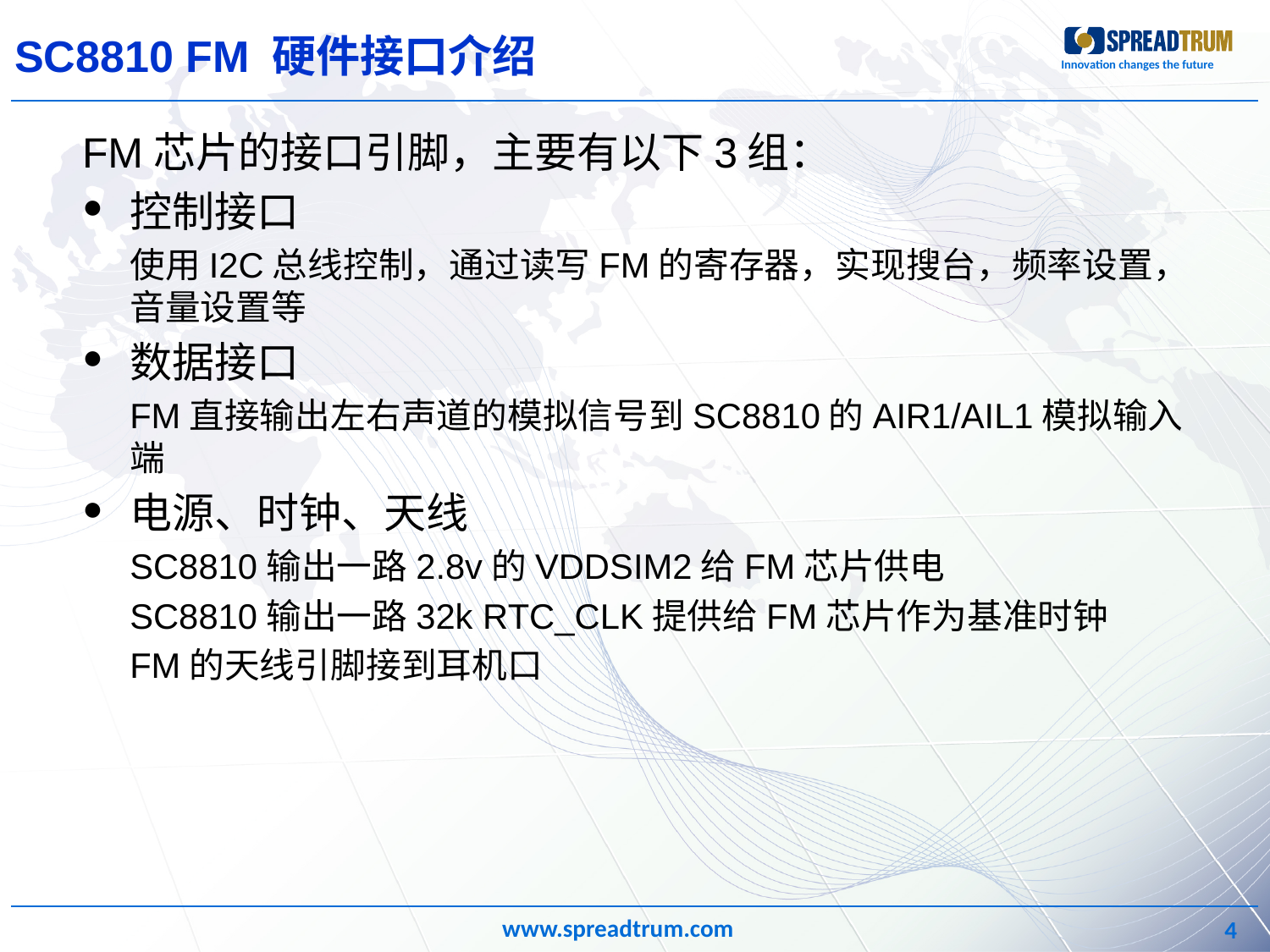

# SC8810 FM 硬件接口介绍
FM芯片的接口引脚，主要有以下3组：
控制接口
	使用I2C总线控制，通过读写FM的寄存器，实现搜台，频率设置，音量设置等
数据接口
	FM直接输出左右声道的模拟信号到SC8810的AIR1/AIL1模拟输入端
电源、时钟、天线
	SC8810输出一路2.8v的VDDSIM2给FM芯片供电
	SC8810输出一路32k RTC_CLK提供给FM芯片作为基准时钟
	FM的天线引脚接到耳机口